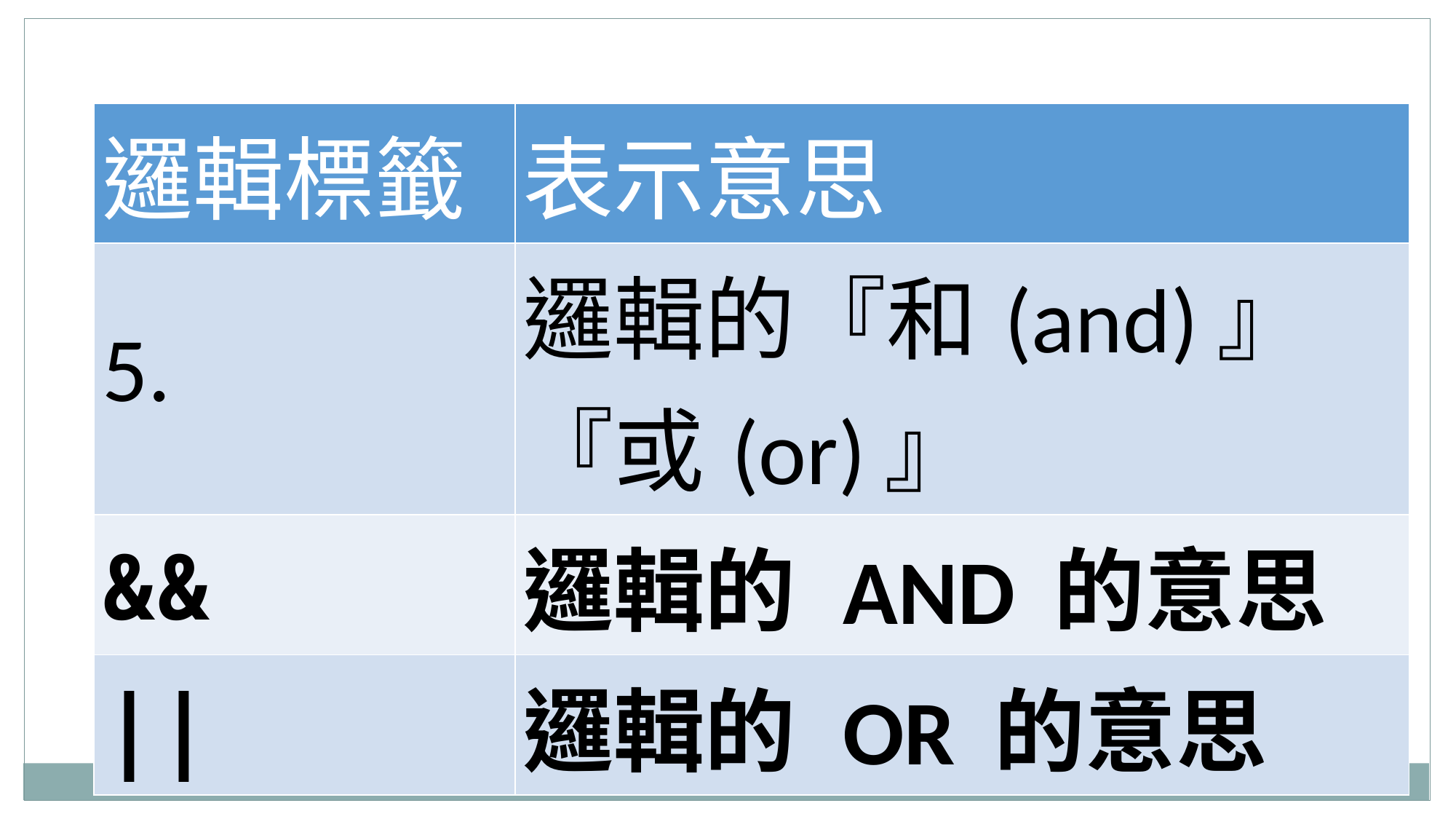

| 邏輯標籤 | 表示意思 |
| --- | --- |
| 5. | 邏輯的『和(and)』『或(or)』 |
| && | 邏輯的 AND 的意思 |
| || | 邏輯的 OR 的意思 |